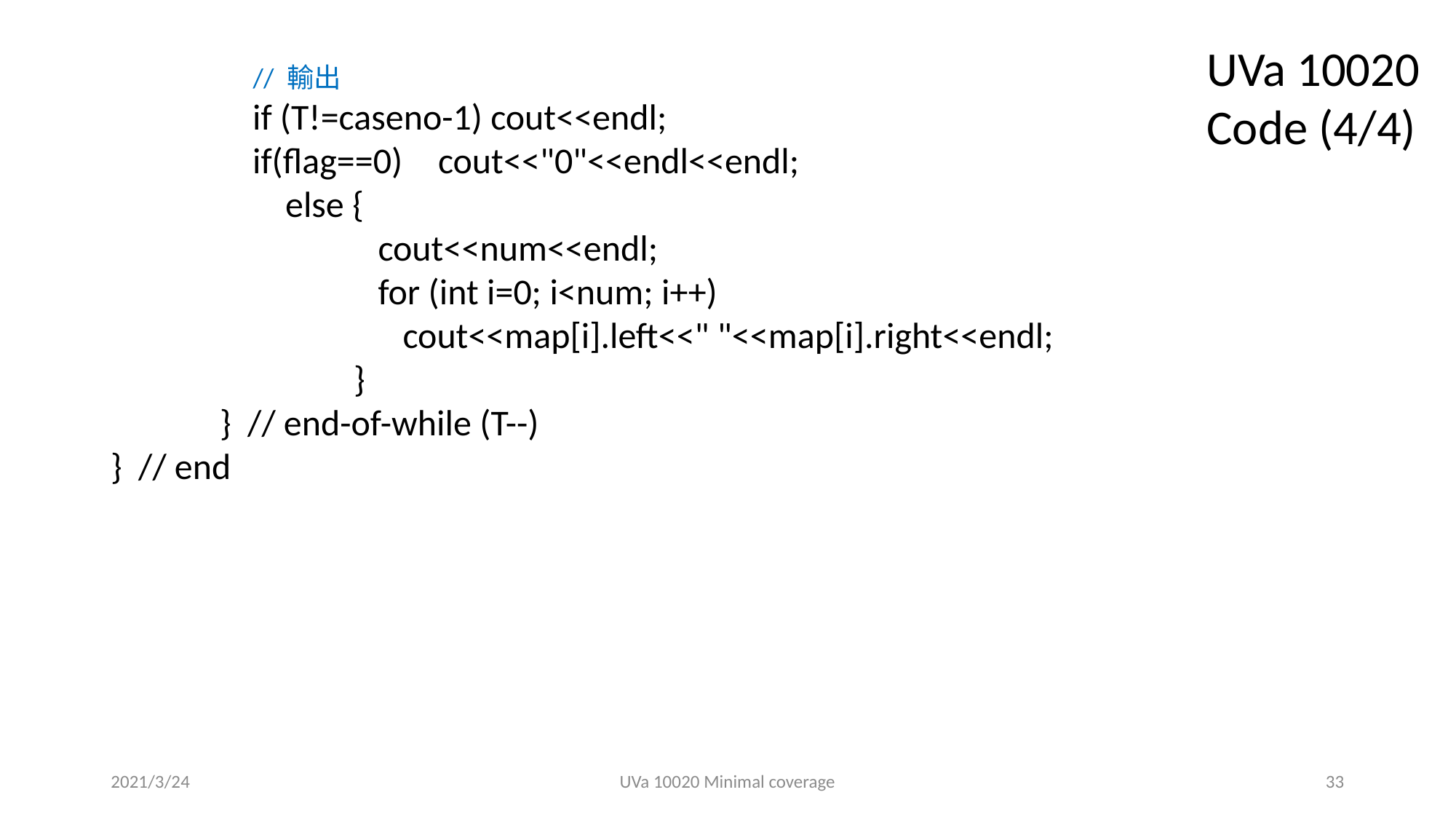

UVa 10020 Code (4/4)
                       // 輸出
	    if (T!=caseno-1) cout<<endl;
	    if(flag==0)	cout<<"0"<<endl<<endl;
	        else {
		      cout<<num<<endl;
		      for (int i=0; i<num; i++)
		         cout<<map[i].left<<" "<<map[i].right<<endl;
		   }
	}  // end-of-while (T--)
}  // end
2021/3/24
UVa 10020 Minimal coverage
33